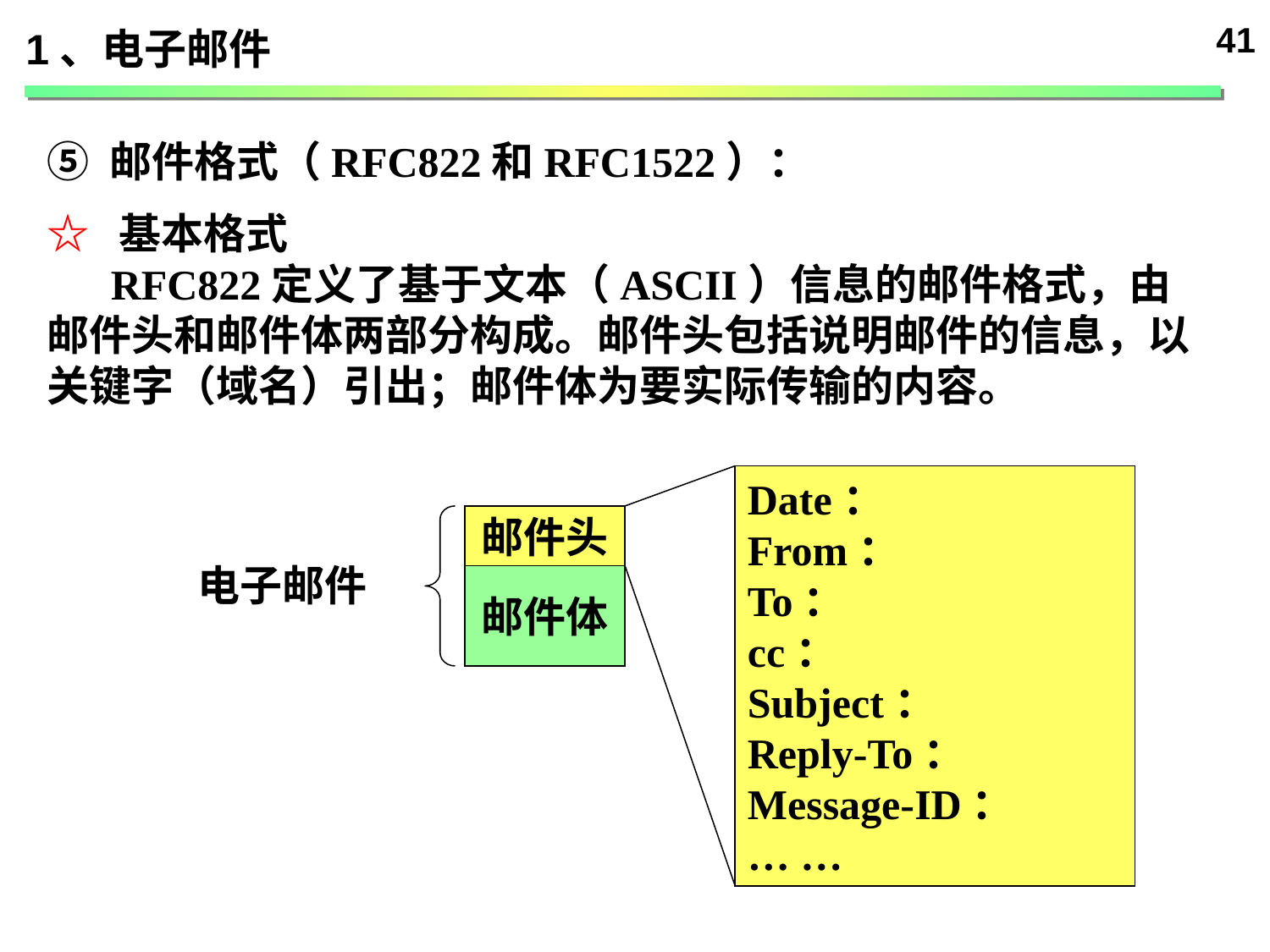

41
1、电子邮件

⑤ 邮件格式（RFC822和RFC1522）：

☆  基本格式
      RFC822定义了基于文本（ASCII）信息的邮件格式，由邮件头和邮件体两部分构成。邮件头包括说明邮件的信息，以关键字（域名）引出；邮件体为要实际传输的内容。

Date：
From：
To：
cc：
Subject：
Reply-To：
Message-ID：
… …

邮件头
电子邮件
邮件体